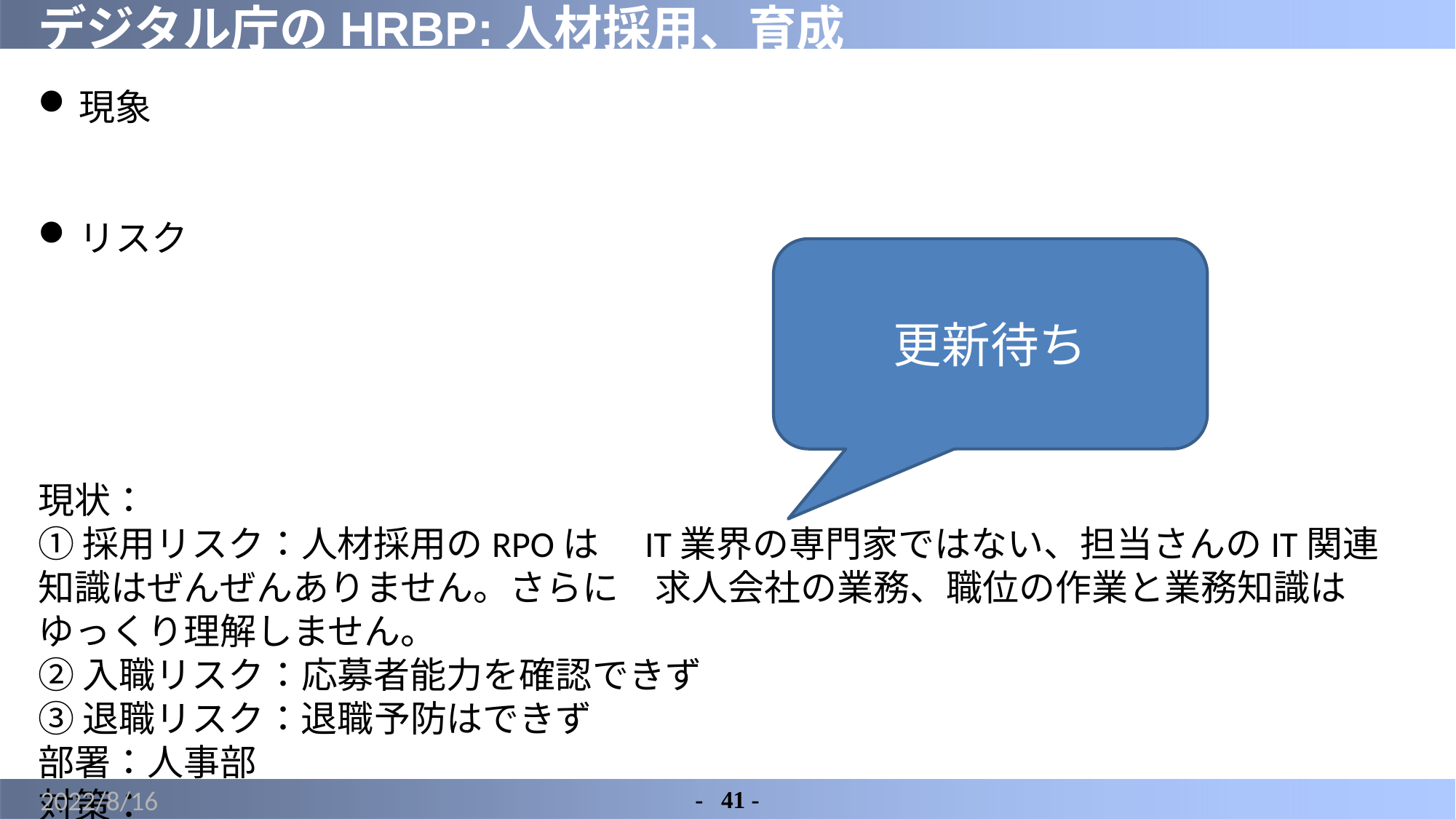

# デジタル庁のHRBP:人材採用、育成
現象

リスク

現状：
①採用リスク：人材採用のRPOは　IT業界の専門家ではない、担当さんのIT関連知識はぜんぜんありません。さらに　求人会社の業務、職位の作業と業務知識は　ゆっくり理解しません。
②入職リスク：応募者能力を確認できず
③退職リスク：退職予防はできず
部署：人事部
対策：
組織内部HRBPにリクルートチームを工夫します。
LinkedInなどのSNSを活用して　会社のブラントを十分アピールします。
職員紹介制度を強化して　組織内部イベントを展開します。
人材の組織内部育成を強化します。
応募専用メールアドレスを会社ホームページに公開します。
更新待ち
2022/8/16
-	41 -